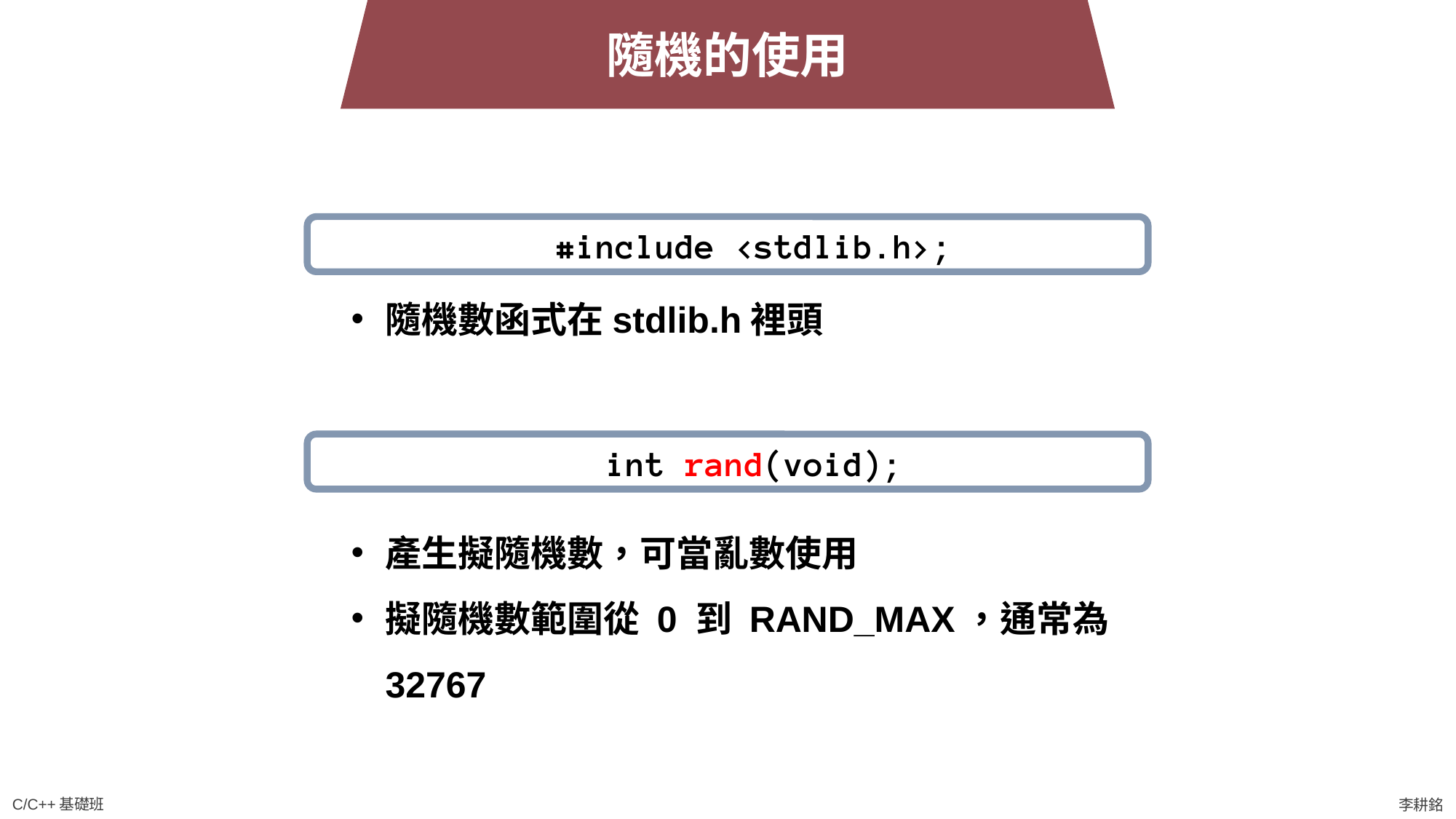

隨機的使用
#include <stdlib.h>;
隨機數函式在stdlib.h裡頭
int rand(void);
產生擬隨機數，可當亂數使用
擬隨機數範圍從 0 到 RAND_MAX，通常為 32767
C/C++基礎班
李耕銘